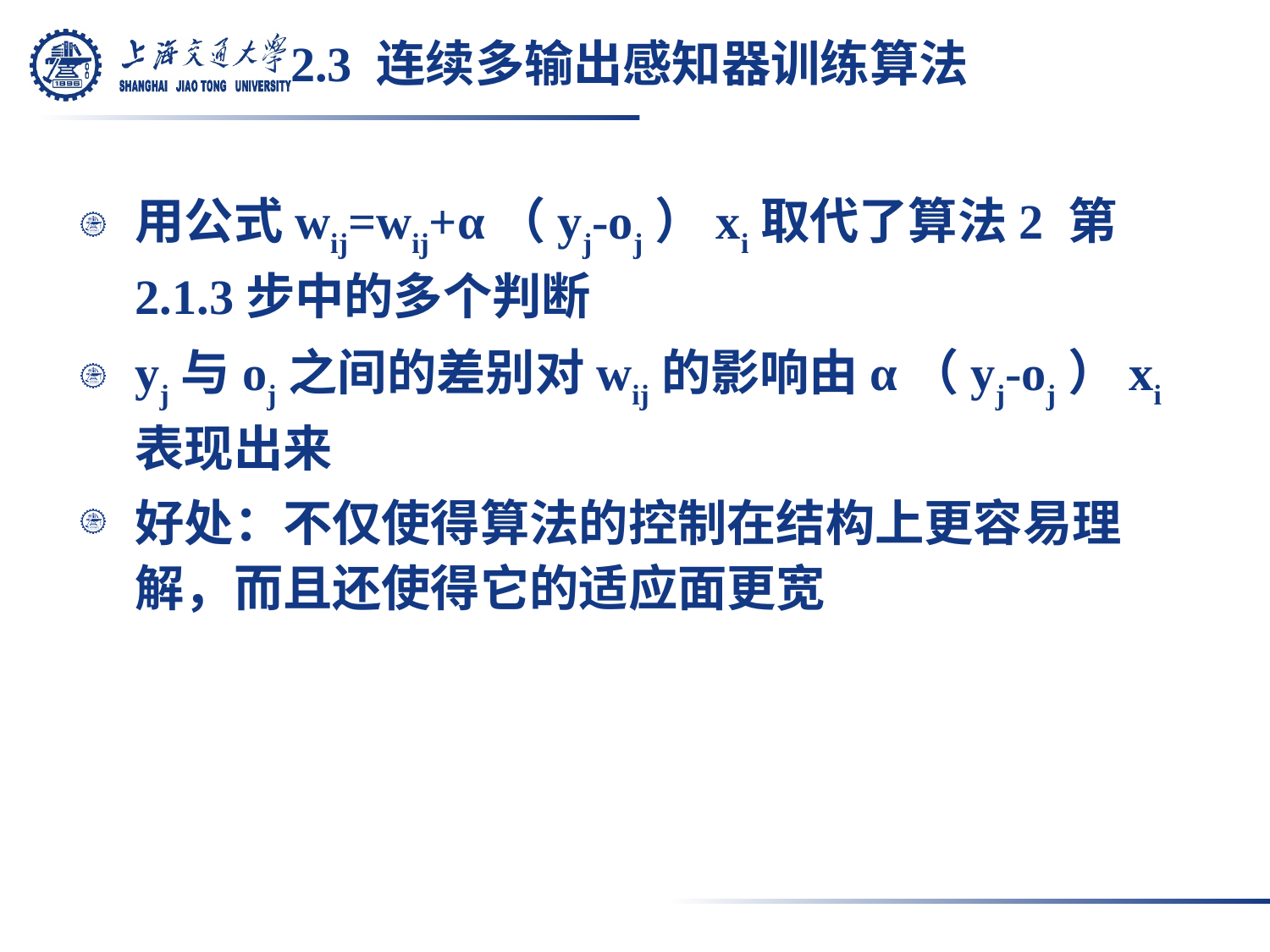

# 2.3 连续多输出感知器训练算法
用公式wij=wij+α（yj-oj）xi取代了算法2 第2.1.3步中的多个判断
yj与oj之间的差别对wij的影响由α（yj-oj）xi表现出来
好处：不仅使得算法的控制在结构上更容易理解，而且还使得它的适应面更宽